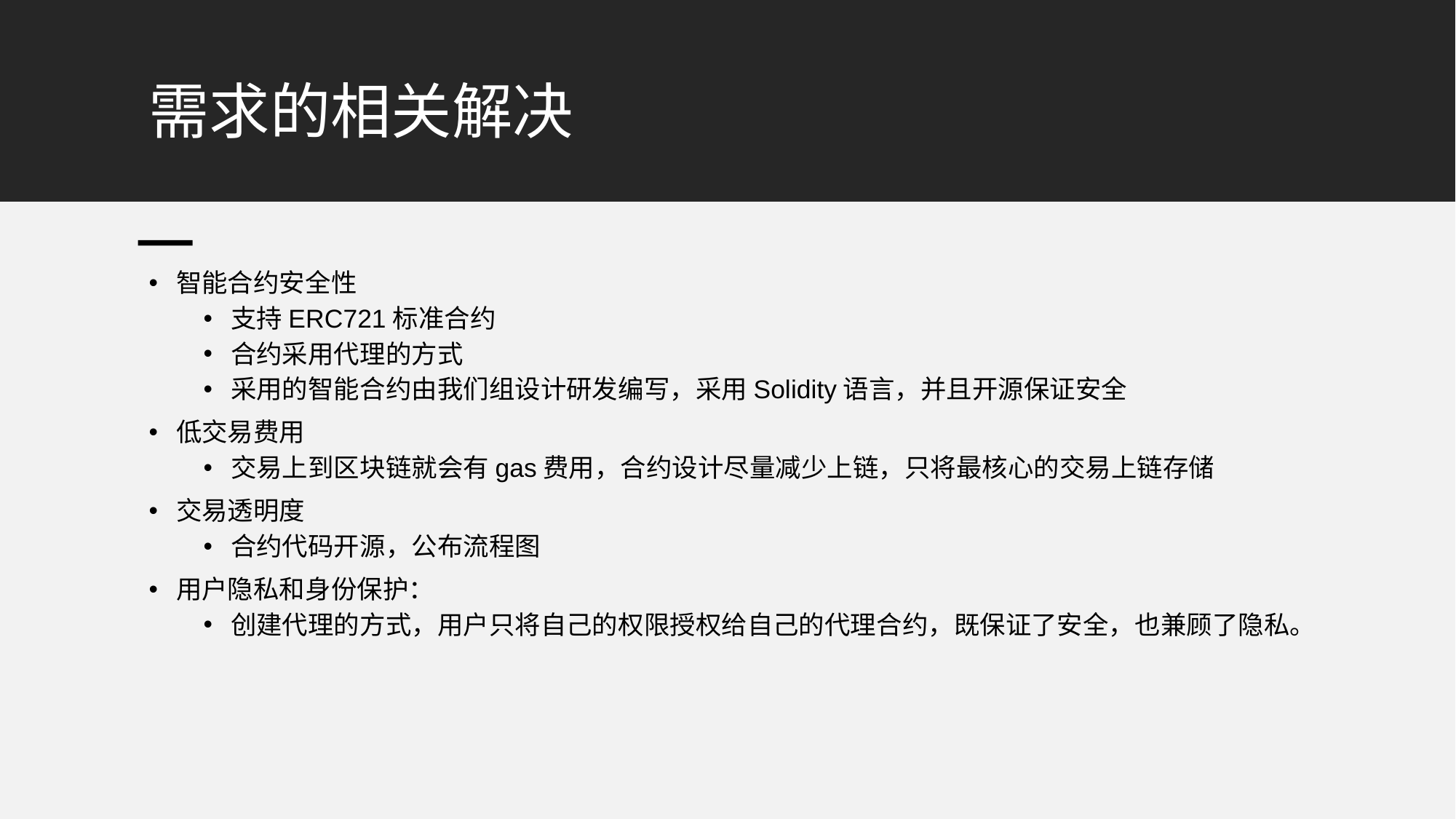

# 需求的相关解决

智能合约安全性
支持ERC721标准合约
合约采用代理的方式
采用的智能合约由我们组设计研发编写，采用Solidity语言，并且开源保证安全
低交易费用
交易上到区块链就会有gas费用，合约设计尽量减少上链，只将最核心的交易上链存储
交易透明度
合约代码开源，公布流程图
用户隐私和身份保护：
创建代理的方式，用户只将自己的权限授权给自己的代理合约，既保证了安全，也兼顾了隐私。